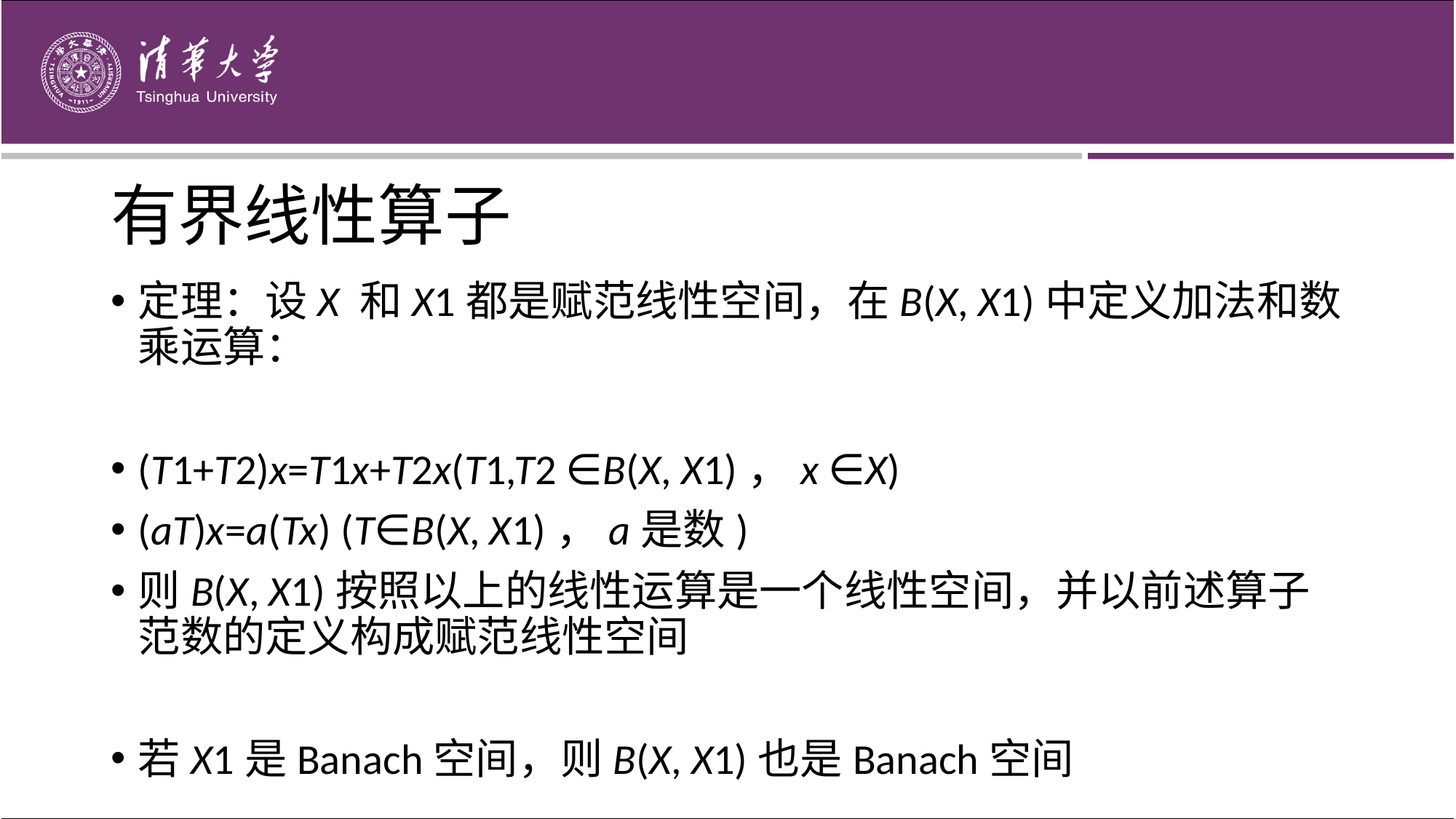

有界线性算子
定理：设X 和X1都是赋范线性空间，在B(X, X1)中定义加法和数乘运算：

(T1+T2)x=T1x+T2x(T1,T2 ∈B(X, X1)，x ∈X)
(aT)x=a(Tx) (T∈B(X, X1)，a是数)
则B(X, X1)按照以上的线性运算是一个线性空间，并以前述算子范数的定义构成赋范线性空间

若X1是Banach空间，则B(X, X1)也是Banach空间